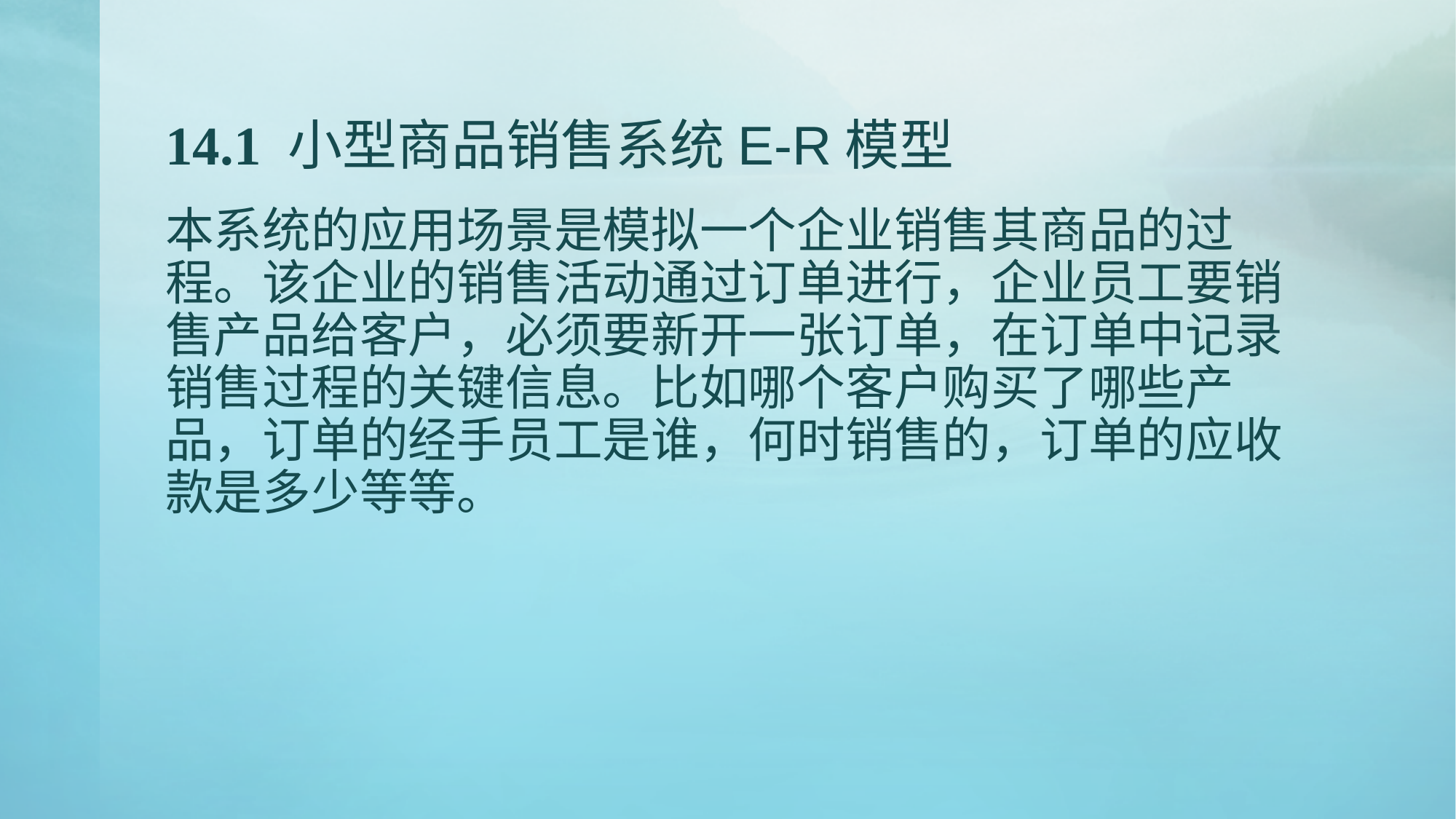

# 14.1 小型商品销售系统E-R模型
本系统的应用场景是模拟一个企业销售其商品的过程。该企业的销售活动通过订单进行，企业员工要销售产品给客户，必须要新开一张订单，在订单中记录销售过程的关键信息。比如哪个客户购买了哪些产品，订单的经手员工是谁，何时销售的，订单的应收款是多少等等。